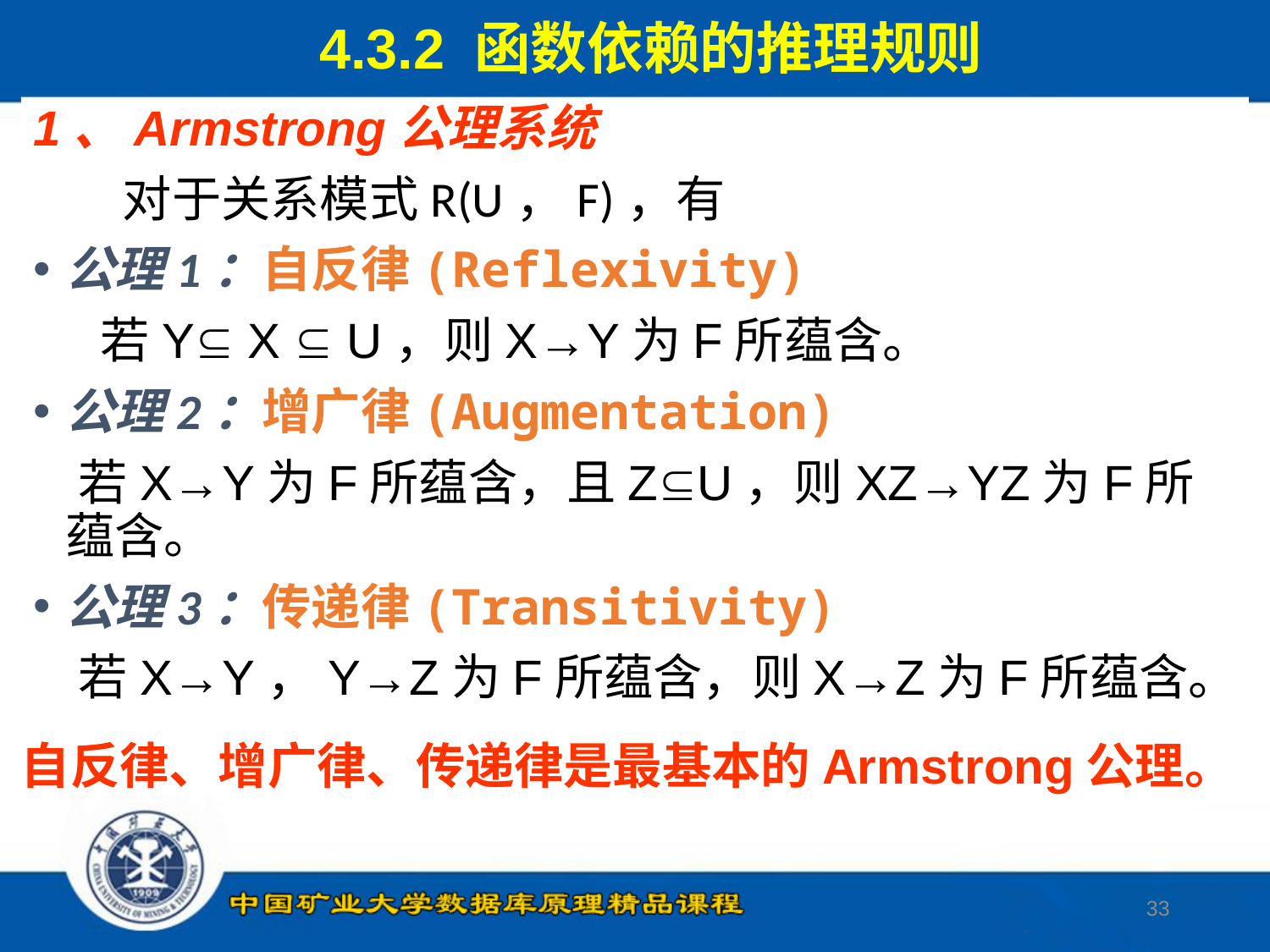

4.3.2 函数依赖的推理规则
1、Armstrong公理系统
       对于关系模式R(U，F)，有
公理1：自反律(Reflexivity)
     若Y⊆ X ⊆ U，则X→Y为F所蕴含。
公理2：增广律(Augmentation)
   若X→Y为F所蕴含，且Z⊆U，则XZ→YZ为F所蕴含。
公理3：传递律(Transitivity)
   若X→Y，Y→Z为F所蕴含，则X→Z为F所蕴含。
自反律、增广律、传递律是最基本的Armstrong公理。
33